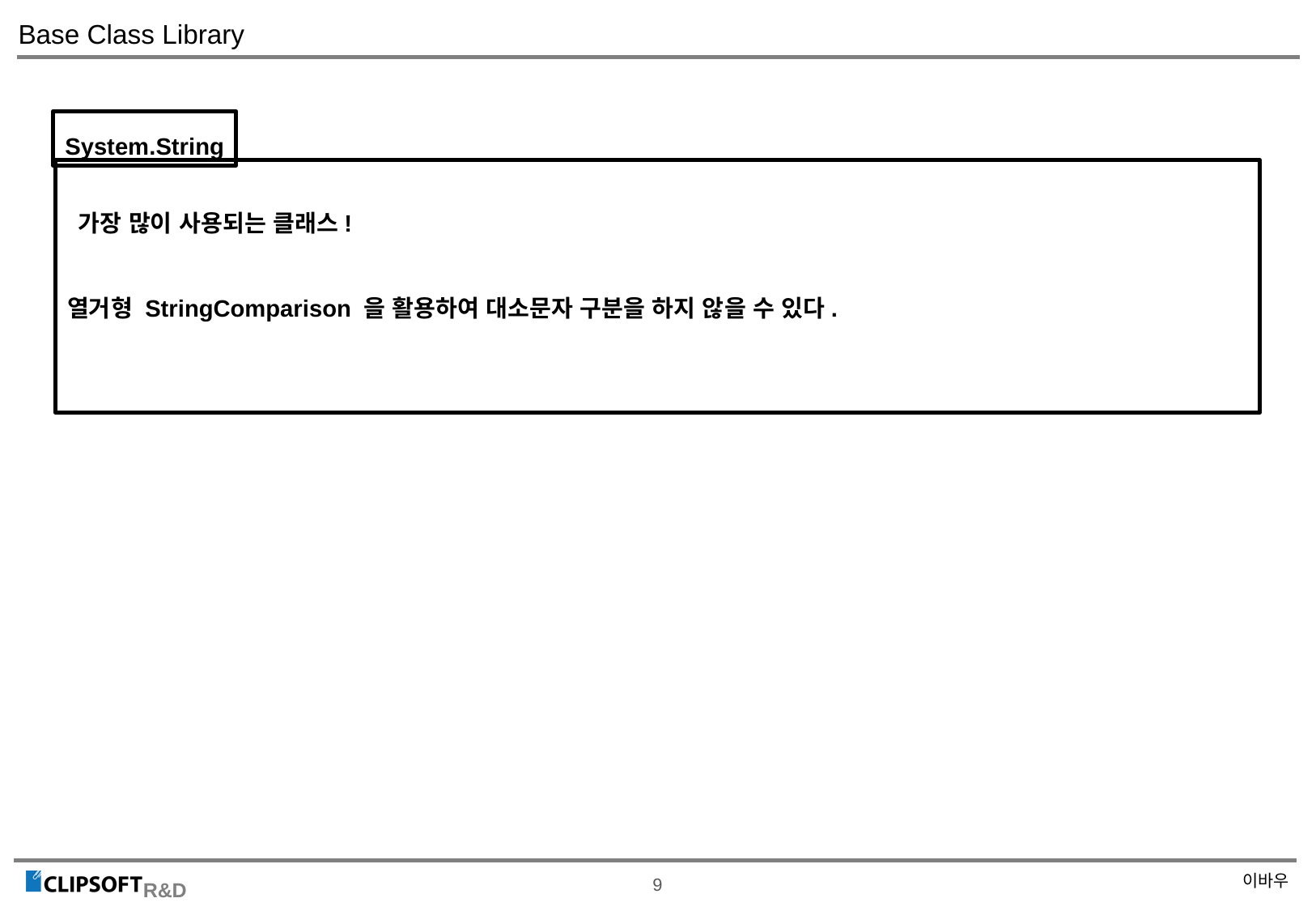

# Base Class Library
System.String

 가장 많이 사용되는 클래스!

열거형 StringComparison 을 활용하여 대소문자 구분을 하지 않을 수 있다.

이바우